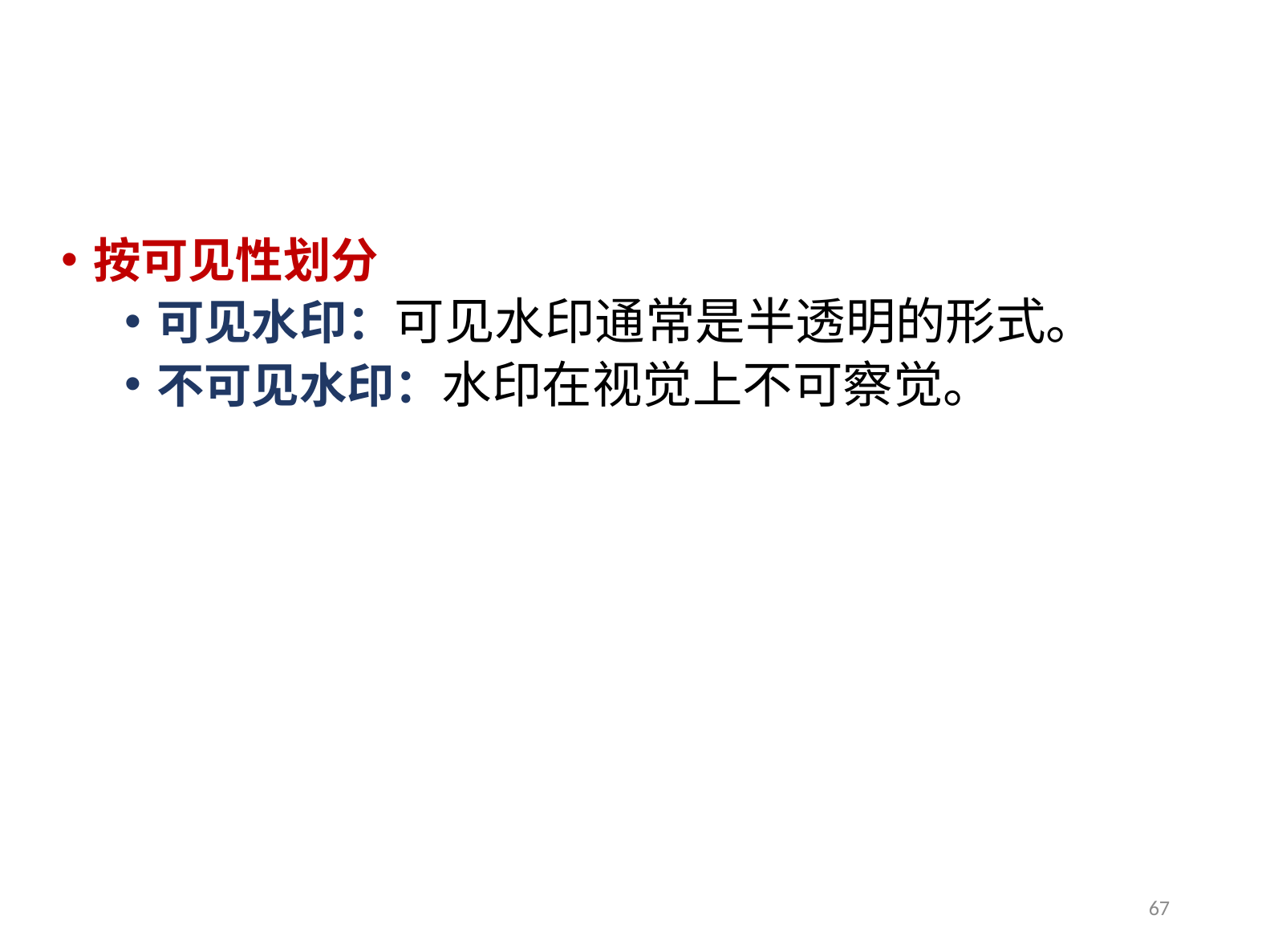

按可见性划分
可见水印：可见水印通常是半透明的形式。
不可见水印：水印在视觉上不可察觉。
67